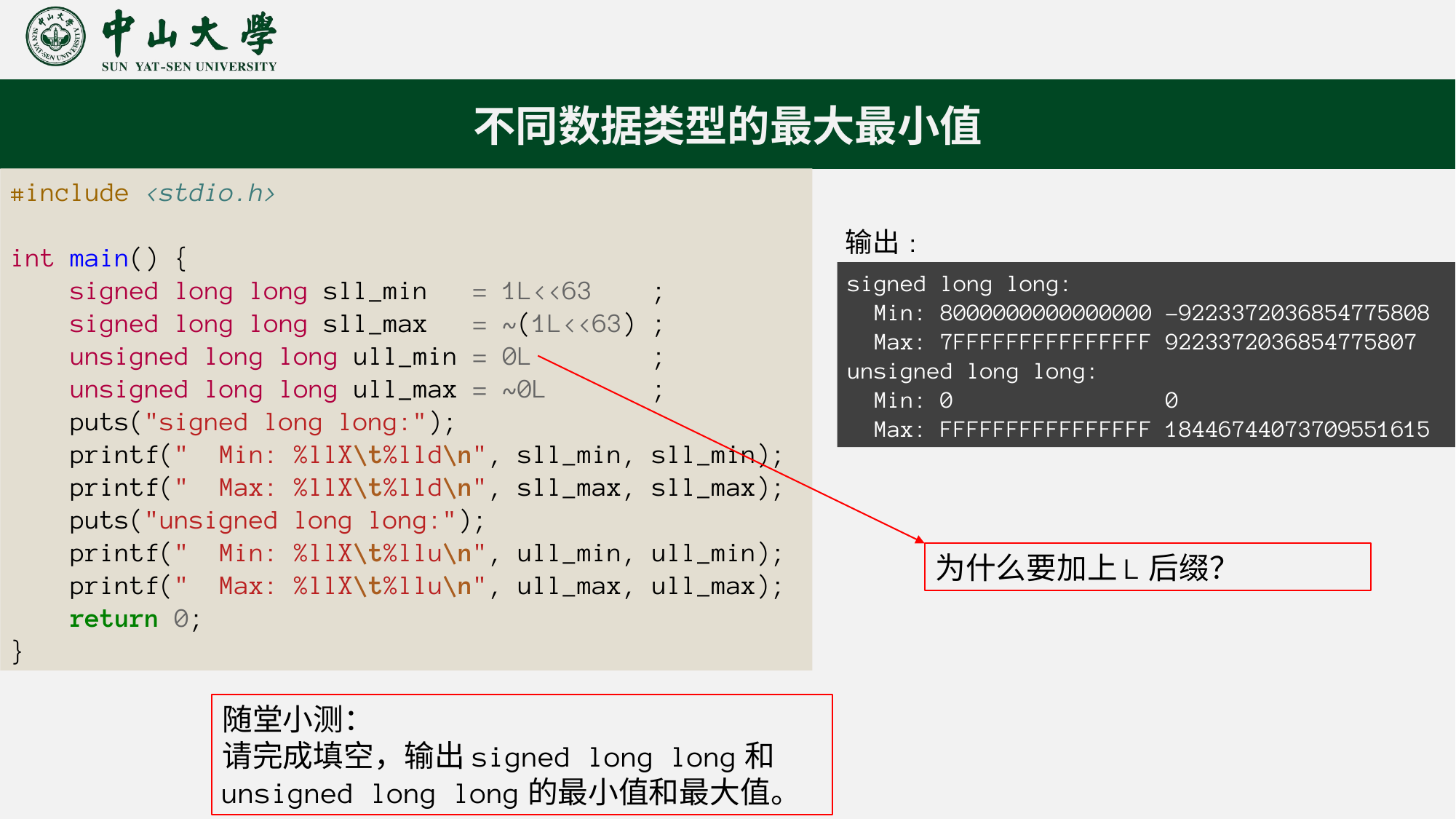

不同数据类型的最大最小值
#include <stdio.h>

int main() {
    signed long long sll_min   = 1L<<63    ;
    signed long long sll_max   = ~(1L<<63) ;
    unsigned long long ull_min = 0L        ;
    unsigned long long ull_max = ~0L       ;
    puts("signed long long:");
    printf("  Min: %llX\t%lld\n", sll_min, sll_min);
    printf("  Max: %llX\t%lld\n", sll_max, sll_max);
    puts("unsigned long long:");
    printf("  Min: %llX\t%llu\n", ull_min, ull_min);
    printf("  Max: %llX\t%llu\n", ull_max, ull_max);
    return 0;
}
输出:
signed long long:
  Min: 8000000000000000 -9223372036854775808
  Max: 7FFFFFFFFFFFFFFF 9223372036854775807
unsigned long long:
  Min: 0                0
  Max: FFFFFFFFFFFFFFFF 18446744073709551615
为什么要加上L后缀？
随堂小测：
请完成填空，输出signed long long和unsigned long long的最小值和最大值。